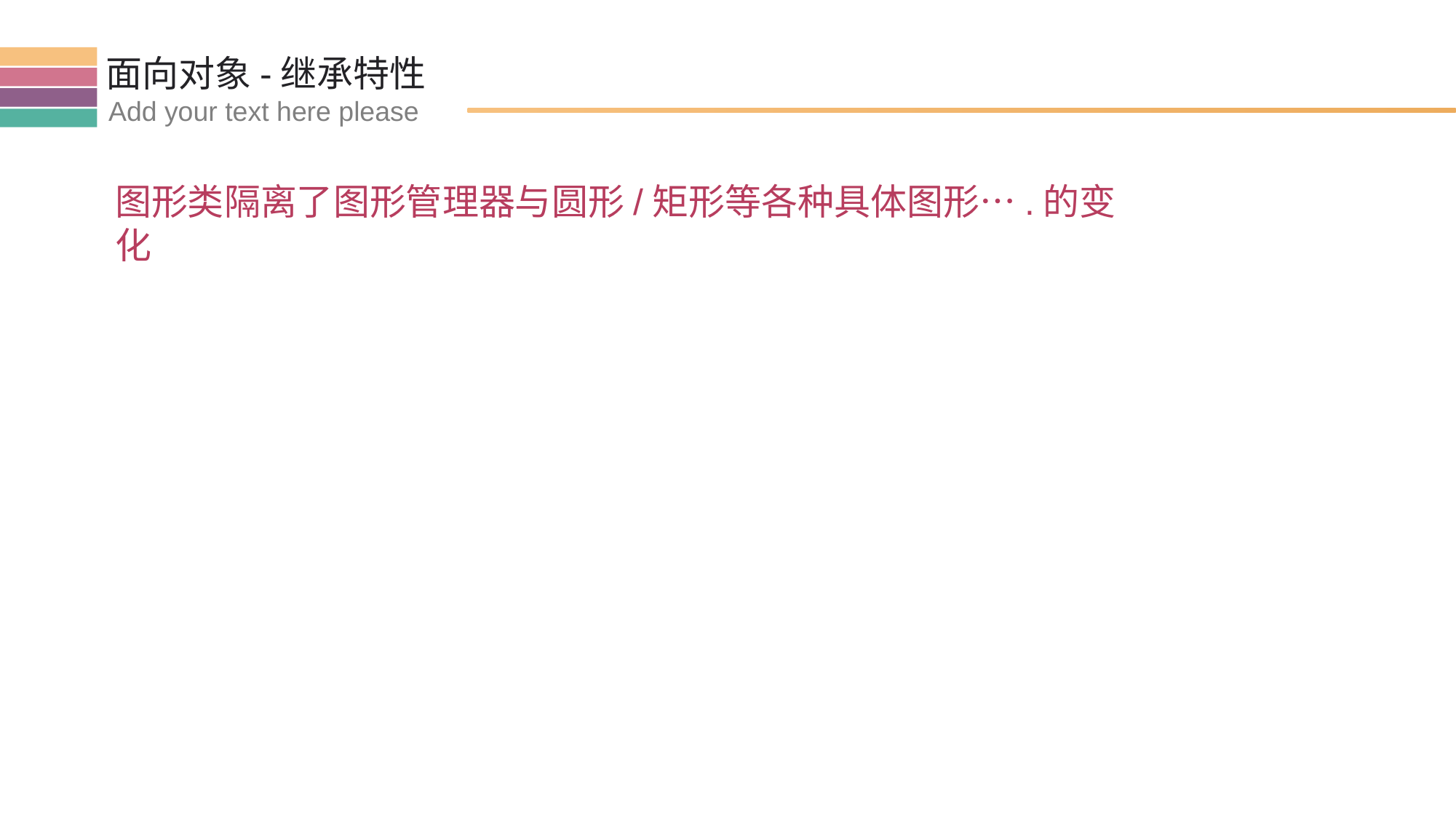

面向对象-继承特性

Add your text here please

图形类隔离了图形管理器与圆形/矩形等各种具体图形….的变化

### Chart

| Category |
|---|